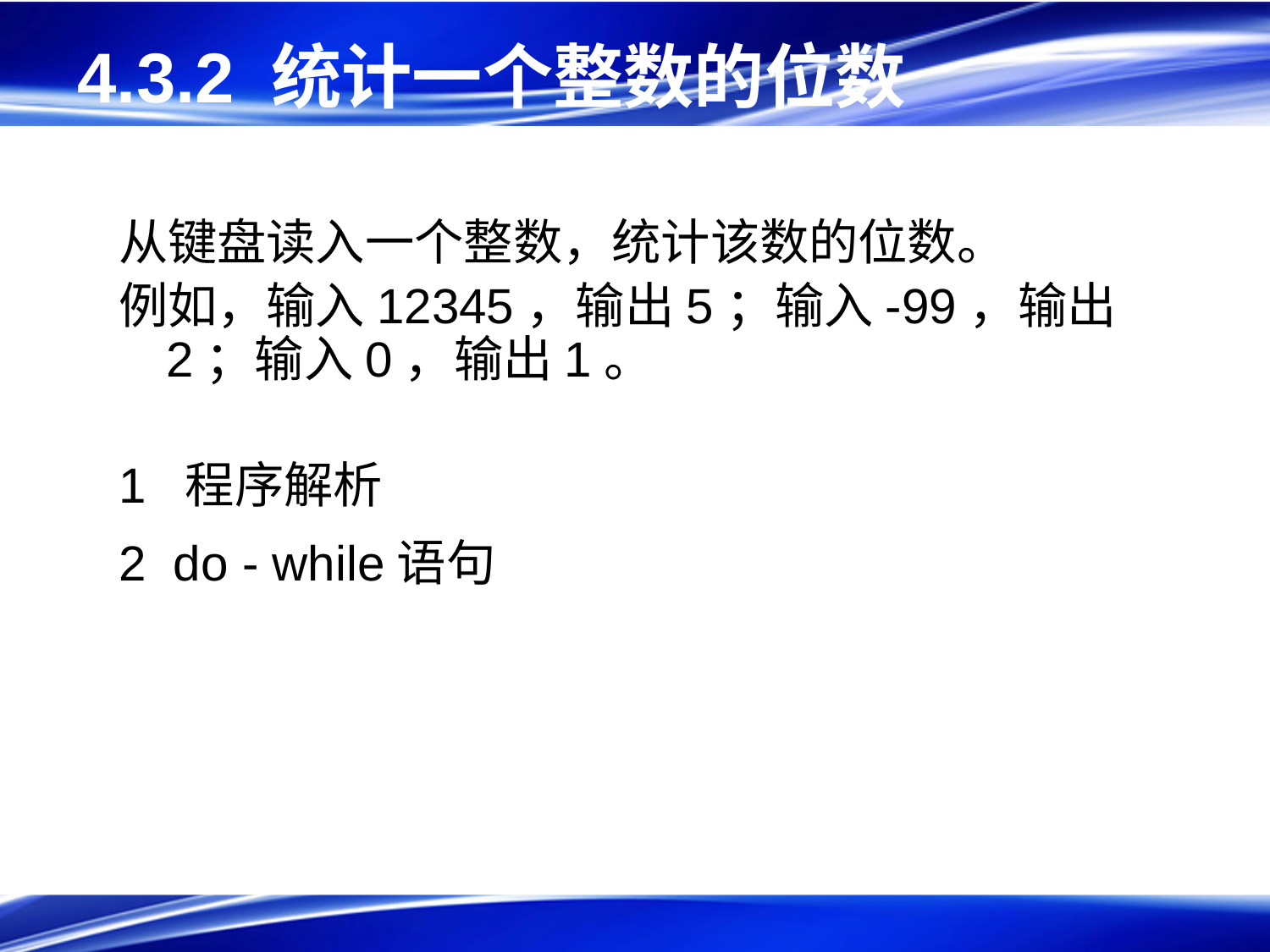

# 4.3.2 统计一个整数的位数
从键盘读入一个整数，统计该数的位数。
例如，输入12345，输出5；输入-99，输出2；输入0，输出1。

1  程序解析
2  do - while语句